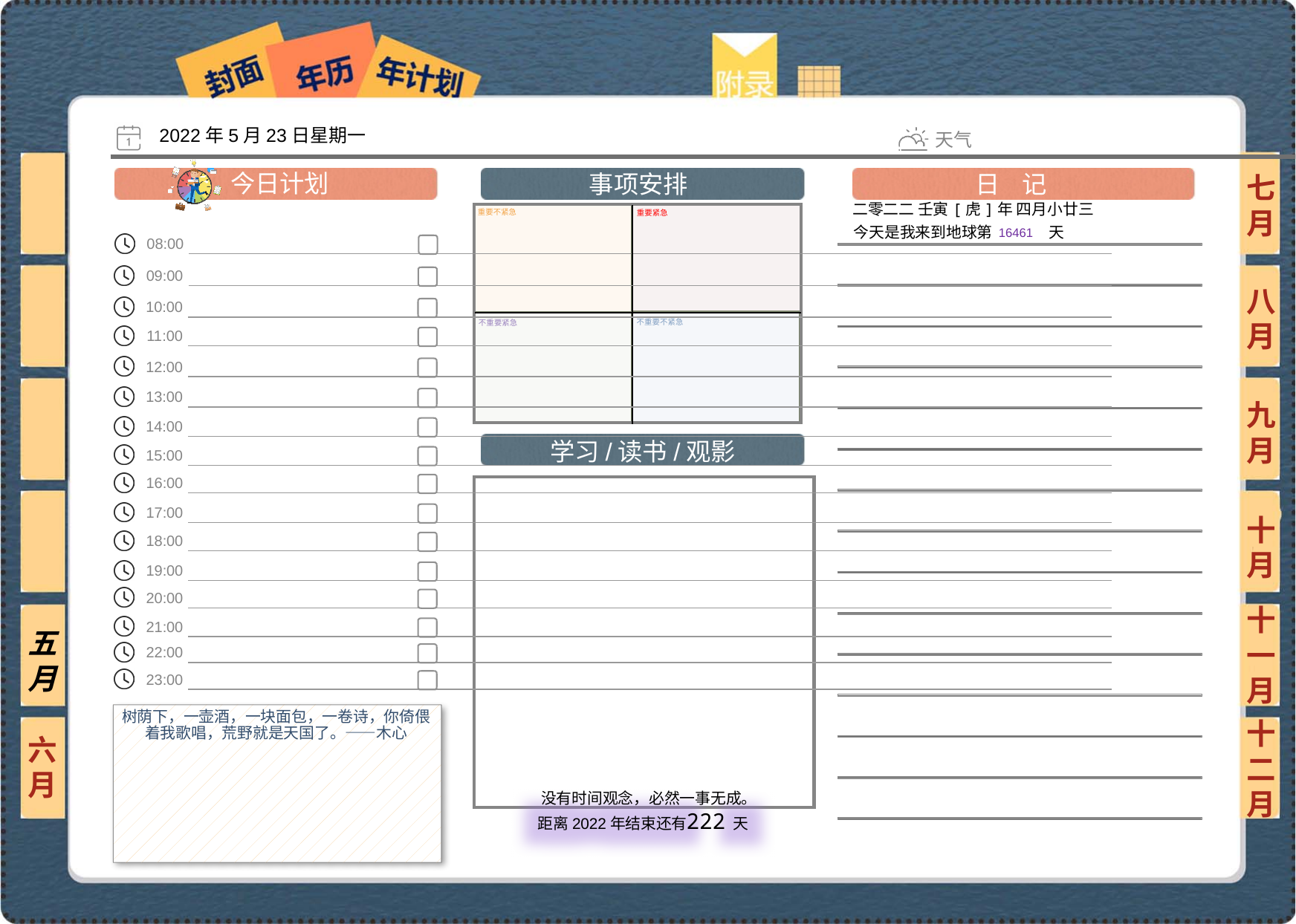

2022年5月23日星期一
七月
二零二二 壬寅[虎]年 四月小廿三
16461
八月
九月
十月
十一月
五月
树荫下，一壶酒，一块面包，一卷诗，你倚偎着我歌唱，荒野就是天国了。——木心

六月
十二月
222
 没有时间观念，必然一事无成。